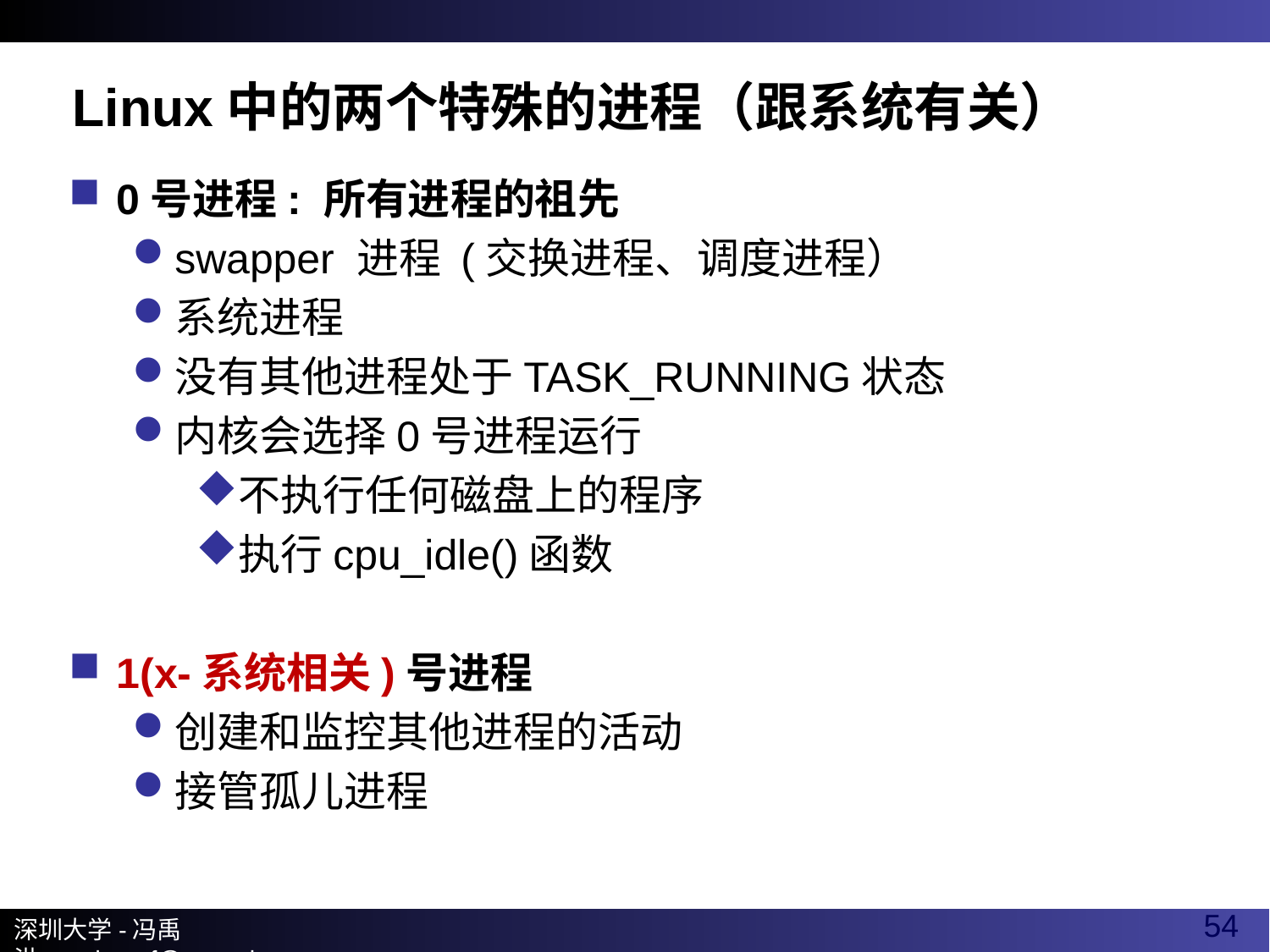

# Linux中的两个特殊的进程（跟系统有关）
0号进程: 所有进程的祖先
swapper 进程 (交换进程、调度进程）
系统进程
没有其他进程处于TASK_RUNNING状态
内核会选择0号进程运行
不执行任何磁盘上的程序
执行cpu_idle()函数

1(x-系统相关)号进程
创建和监控其他进程的活动
接管孤儿进程